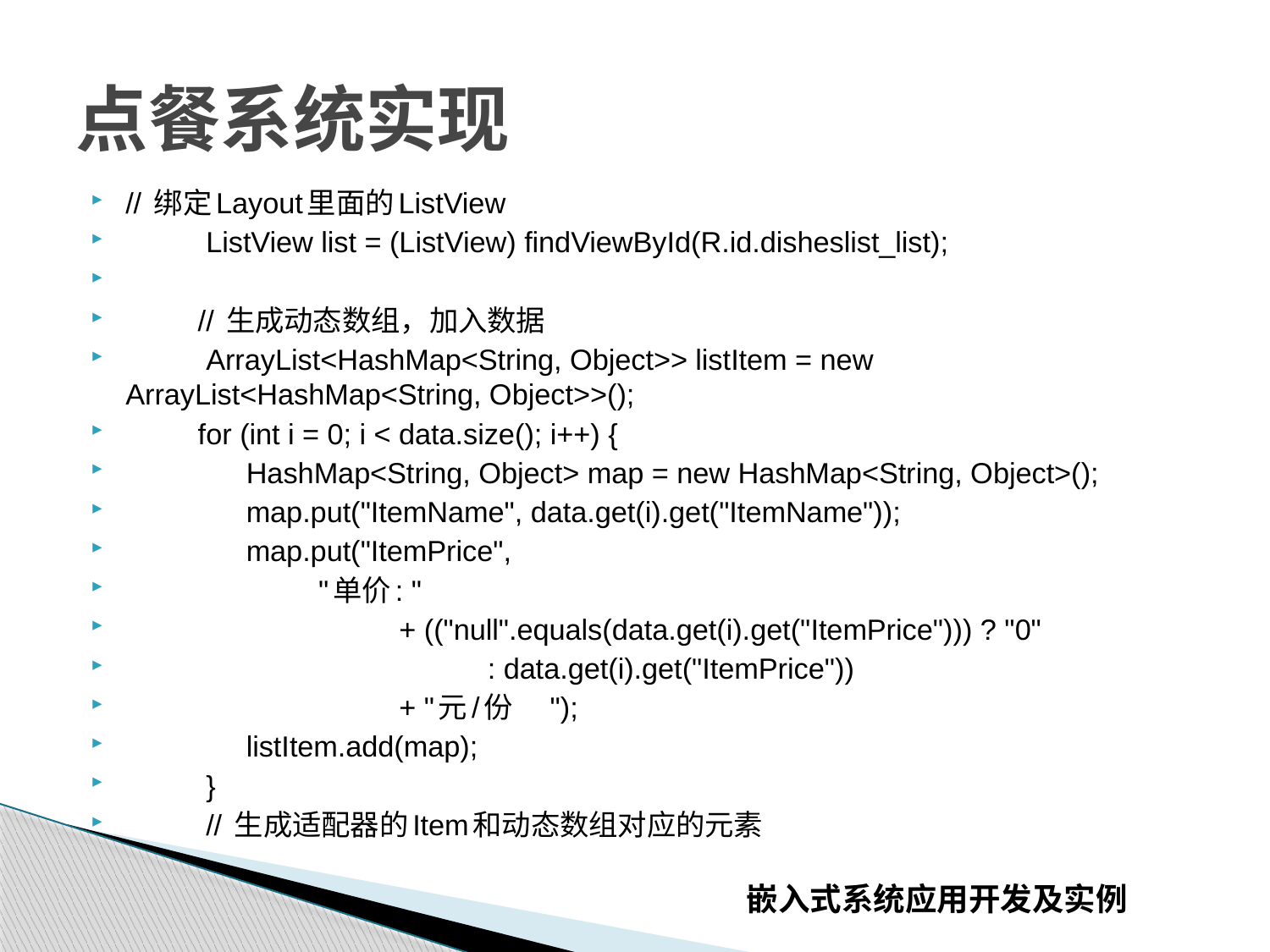

# 点餐系统实现
// 绑定Layout里面的ListView
          ListView list = (ListView) findViewById(R.id.disheslist_list);

         // 生成动态数组，加入数据
          ArrayList<HashMap<String, Object>> listItem = new ArrayList<HashMap<String, Object>>();
         for (int i = 0; i < data.size(); i++) {
               HashMap<String, Object> map = new HashMap<String, Object>();
               map.put("ItemName", data.get(i).get("ItemName"));
               map.put("ItemPrice",
                        "单价: "
                                  + (("null".equals(data.get(i).get("ItemPrice"))) ? "0"
                                             : data.get(i).get("ItemPrice"))
                                  + "元/份     ");
               listItem.add(map);
          }
          // 生成适配器的Item和动态数组对应的元素

嵌入式系统应用开发及实例